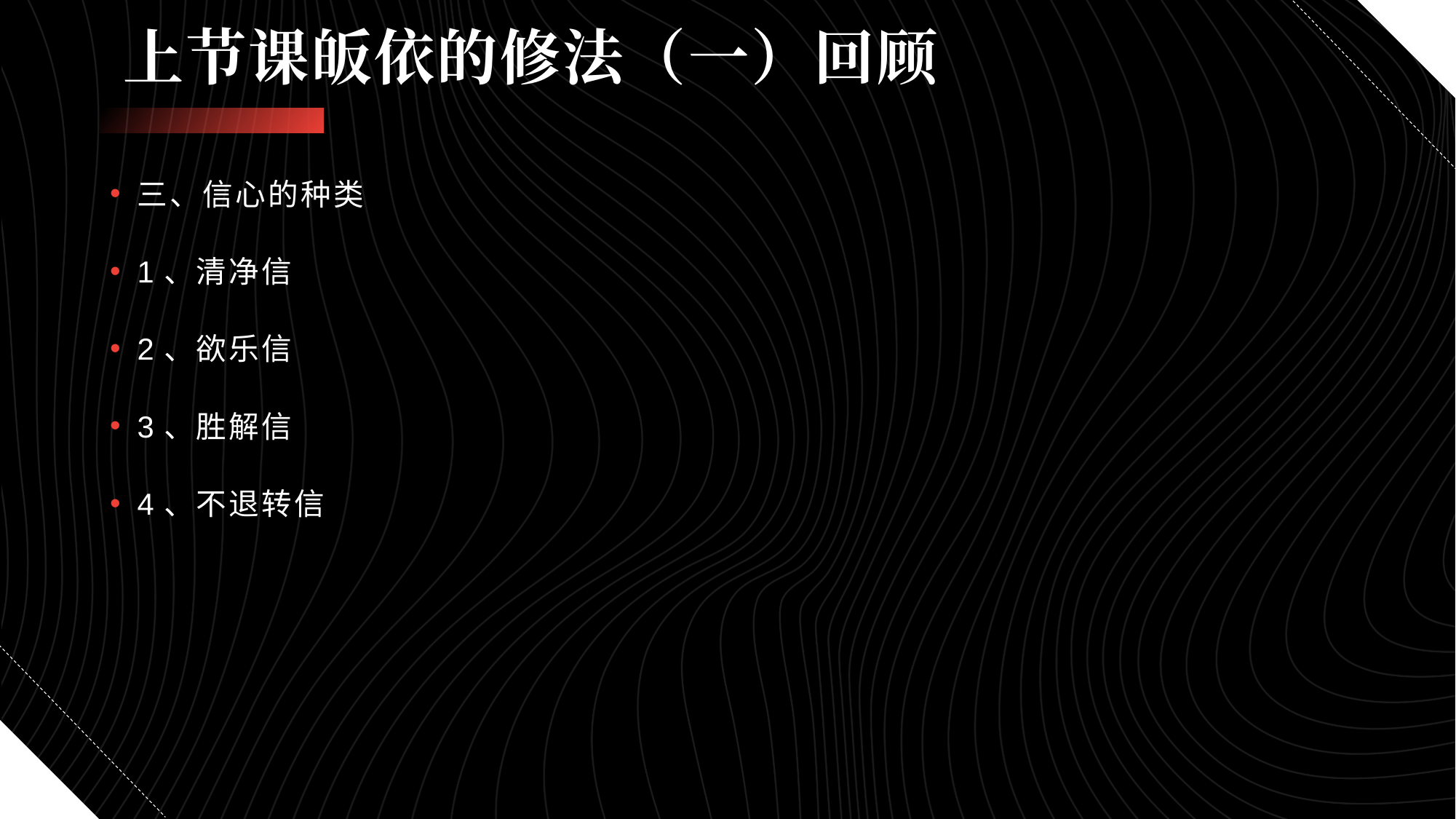

# 上节课皈依的修法（一）回顾
三、信心的种类
1、清净信
2、欲乐信
3、胜解信
4、不退转信